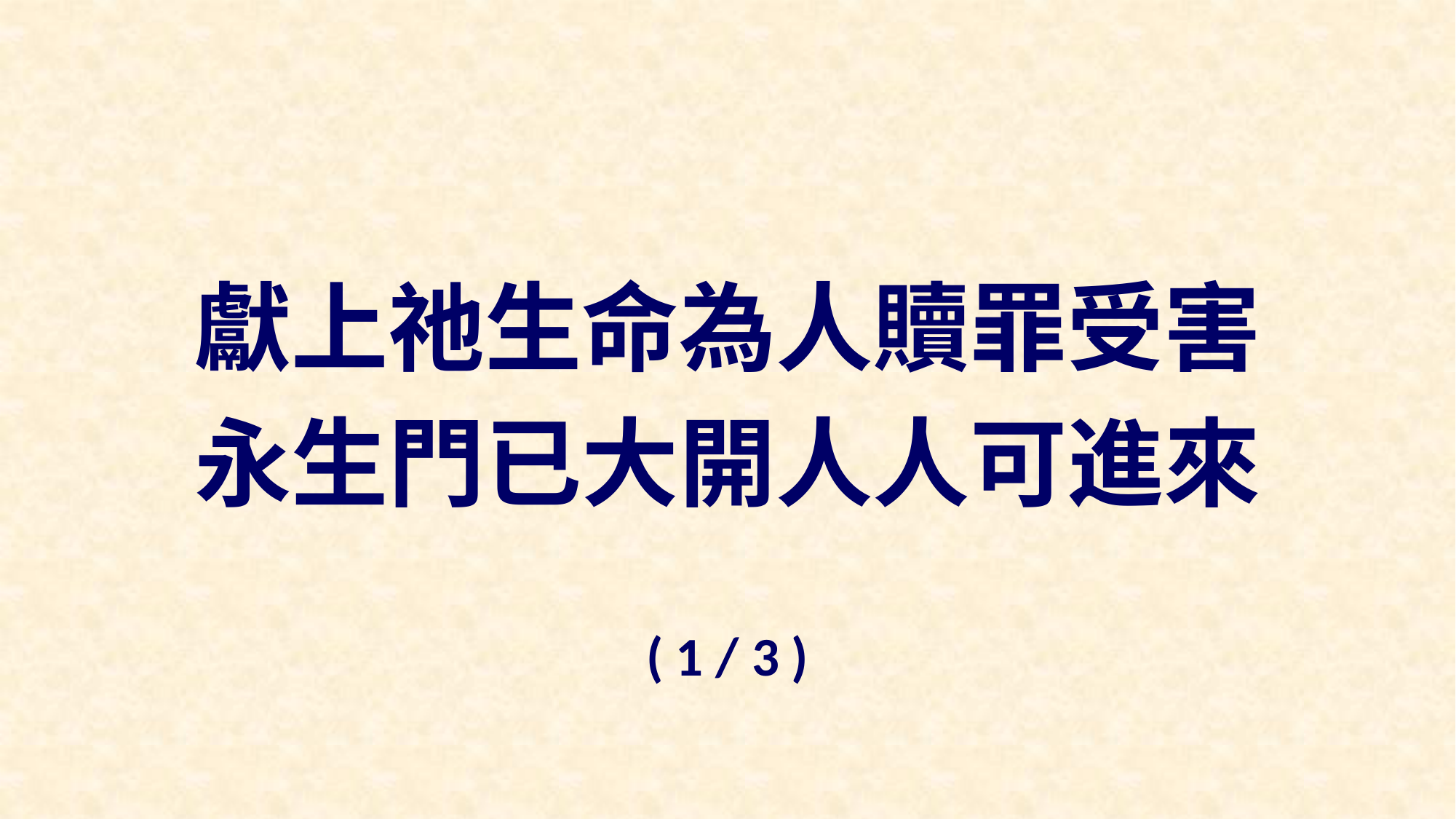

獻上祂生命為人贖罪受害
永生門已大開人人可進來
( 1 / 3 )